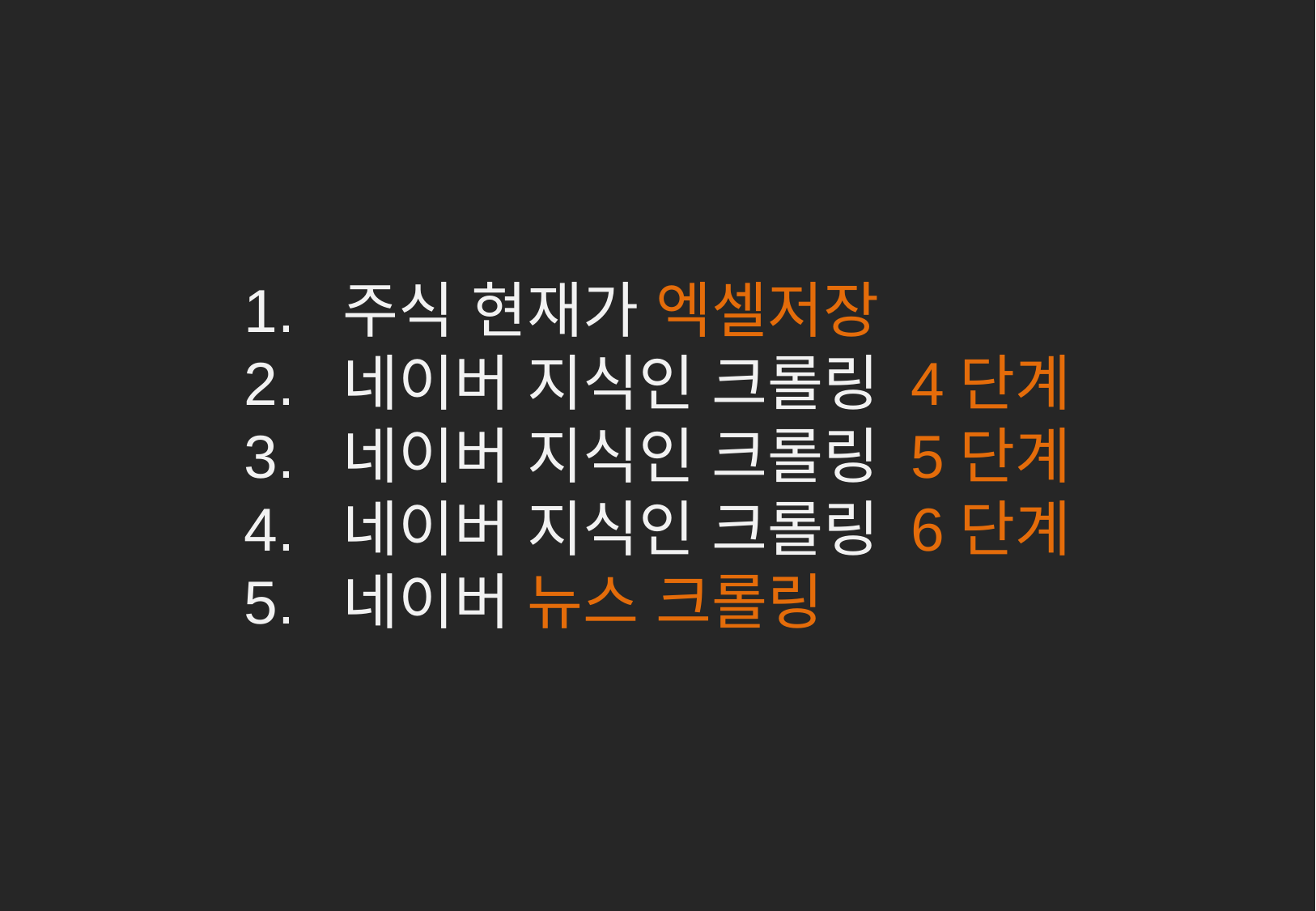

주식 현재가 엑셀저장
네이버 지식인 크롤링 4단계
네이버 지식인 크롤링 5단계
네이버 지식인 크롤링 6단계
네이버 뉴스 크롤링